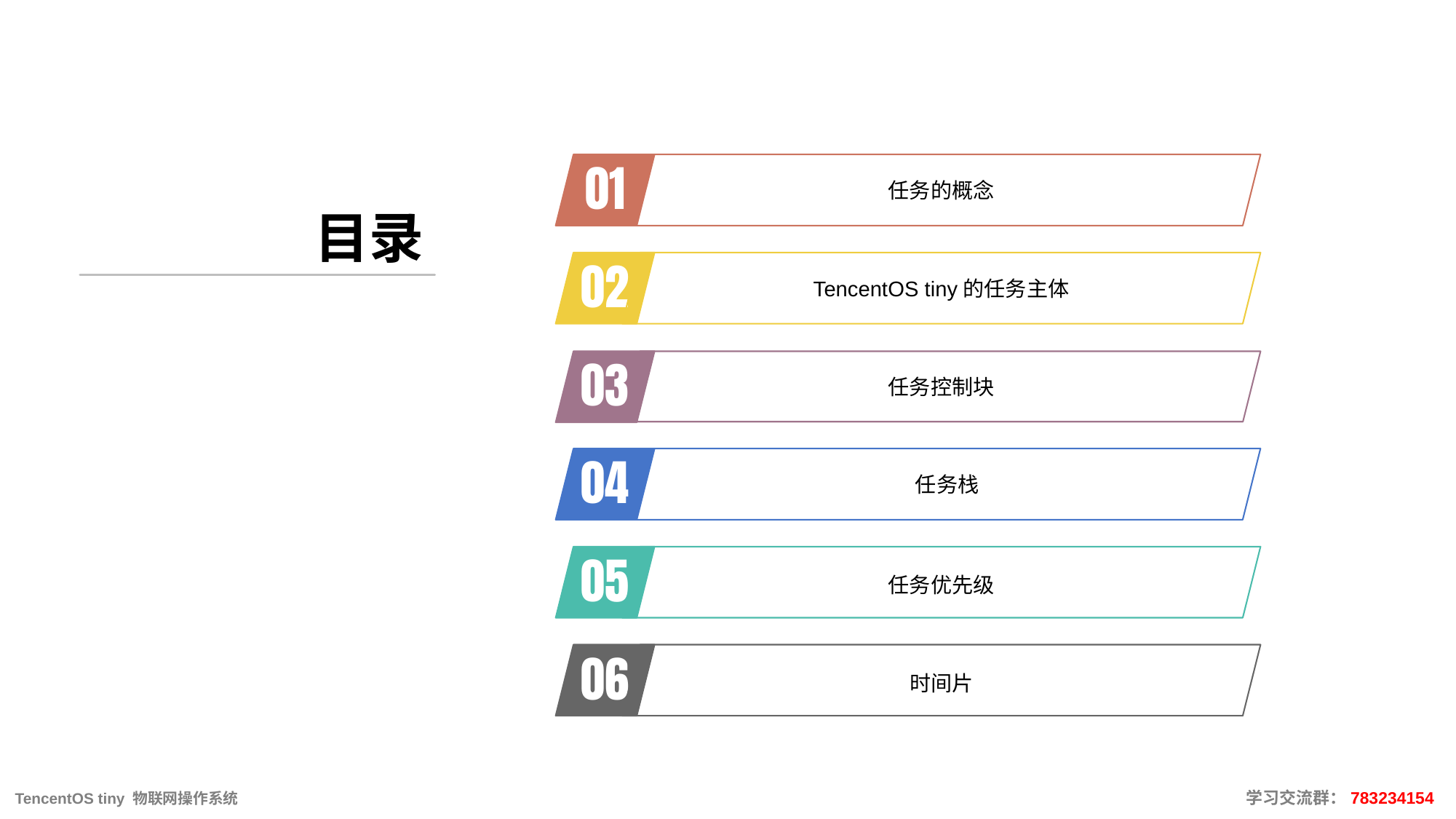

目录
01
任务的概念
02
TencentOS tiny的任务主体
任务控制块
03
04
任务栈
05
任务优先级
06
时间片
 TencentOS tiny 物联网操作系统									          学习交流群：783234154